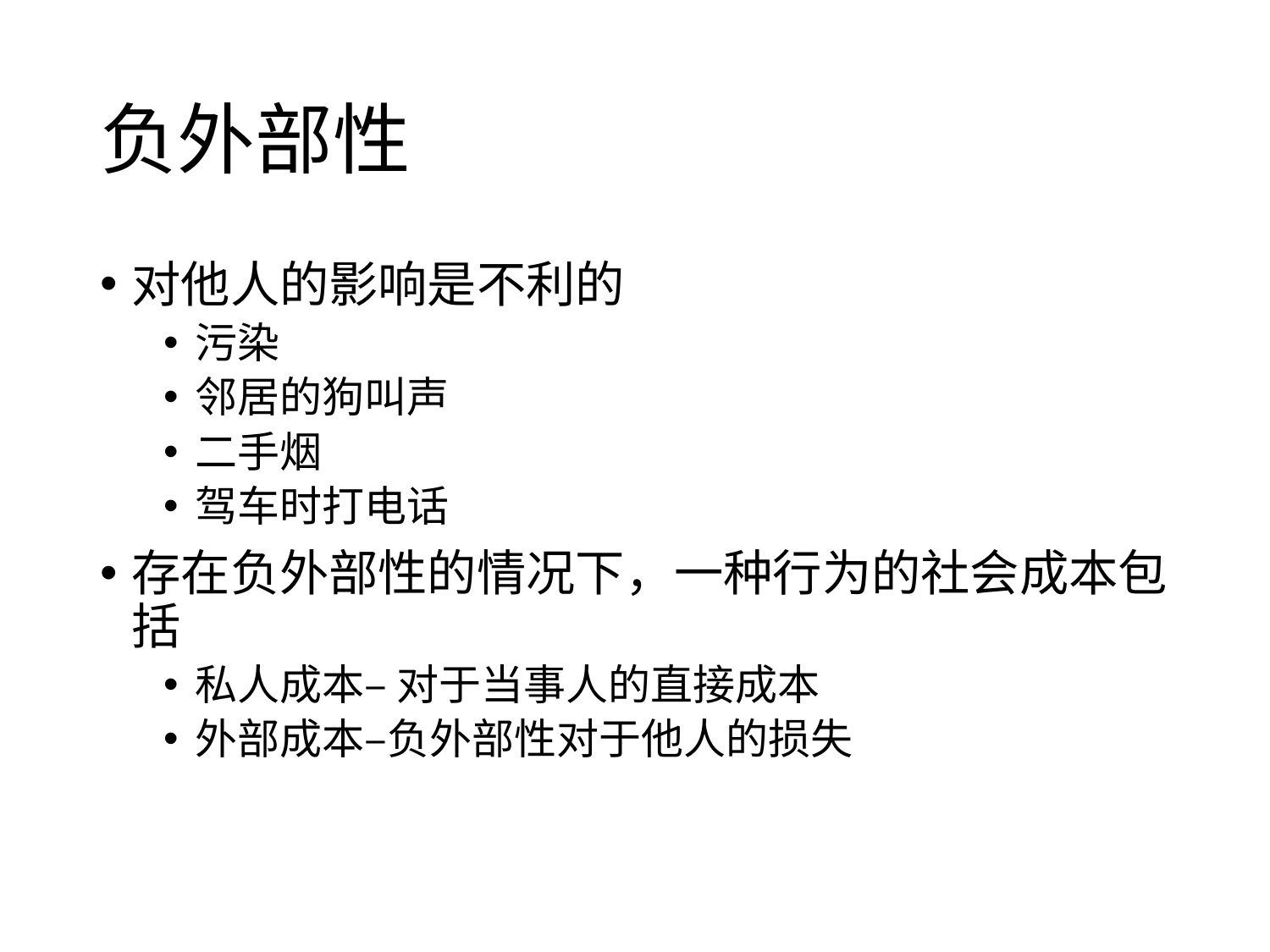

# 负外部性
对他人的影响是不利的
污染
邻居的狗叫声
二手烟
驾车时打电话
存在负外部性的情况下，一种行为的社会成本包括
私人成本– 对于当事人的直接成本
外部成本–负外部性对于他人的损失